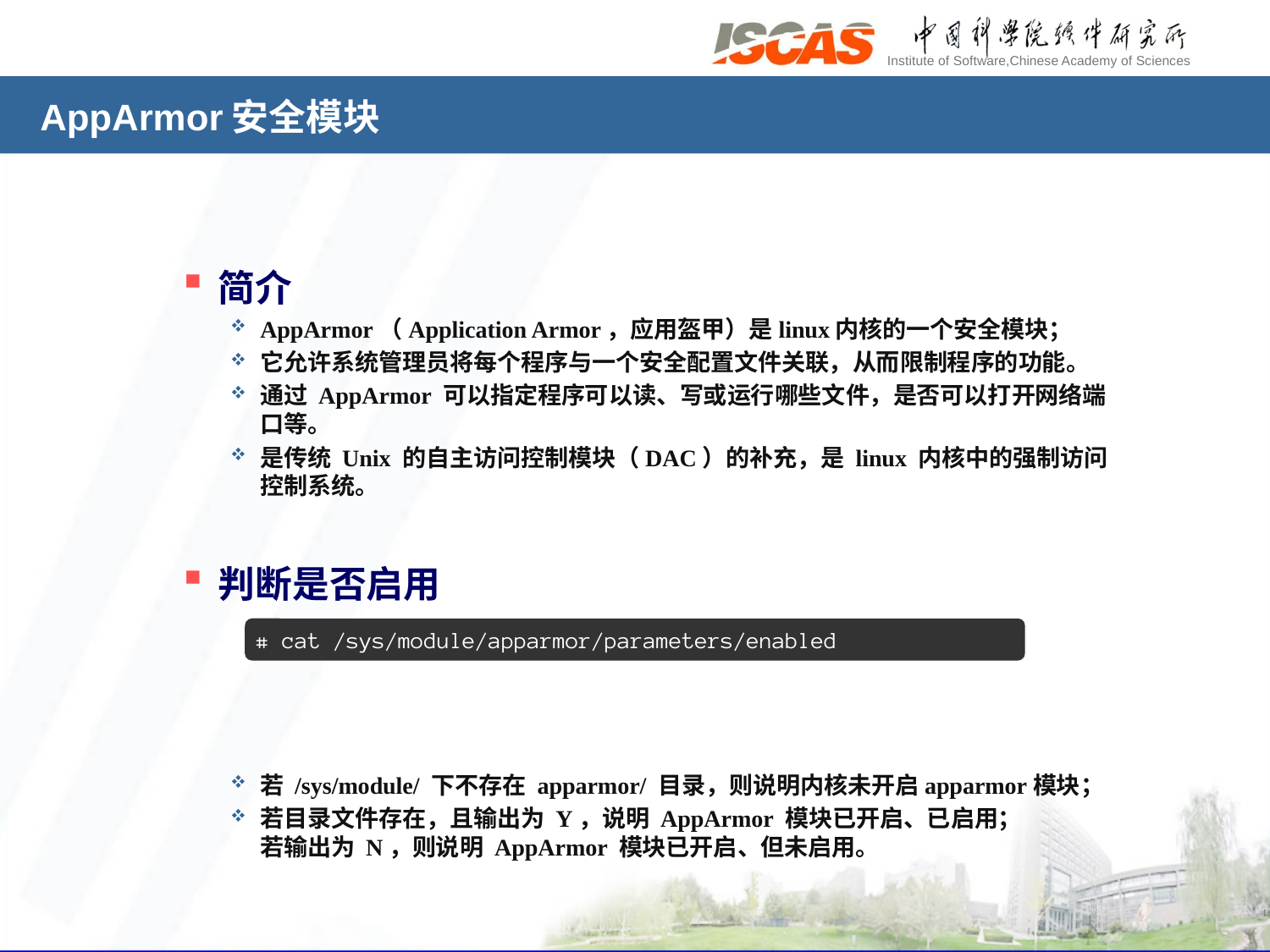

# AppArmor安全模块
简介
AppArmor（Application Armor，应用盔甲）是linux内核的一个安全模块；
它允许系统管理员将每个程序与一个安全配置文件关联，从而限制程序的功能。
通过 AppArmor 可以指定程序可以读、写或运行哪些文件，是否可以打开网络端口等。
是传统 Unix 的自主访问控制模块（DAC）的补充，是 linux 内核中的强制访问控制系统。

判断是否启用

若 /sys/module/ 下不存在 apparmor/ 目录，则说明内核未开启apparmor模块；
若目录文件存在，且输出为 Y，说明 AppArmor 模块已开启、已启用；
若输出为 N，则说明 AppArmor 模块已开启、但未启用。

# cat /sys/module/apparmor/parameters/enabled